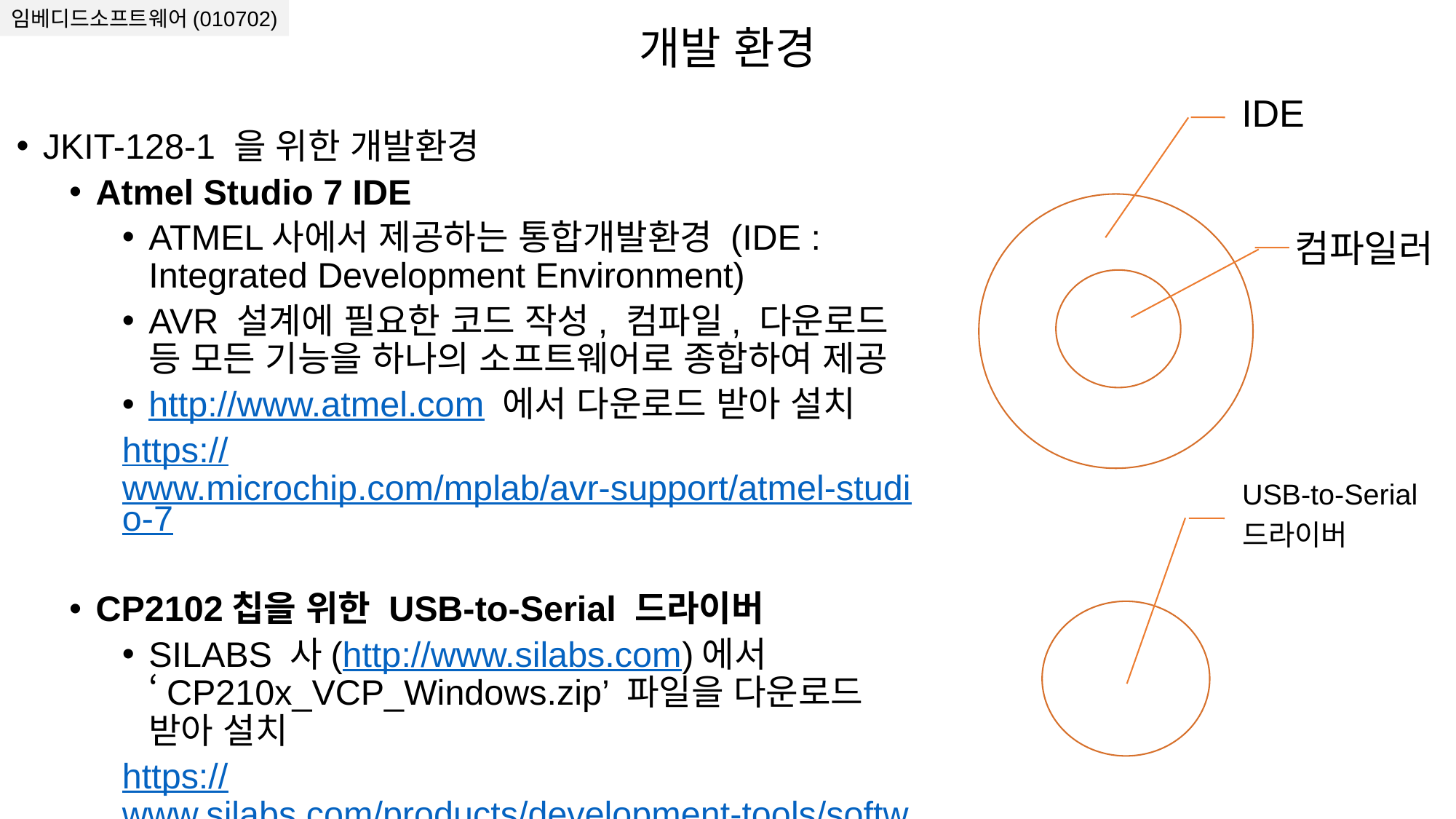

컴파일러
IDE
# 개발 환경
JKIT-128-1 을 위한 개발환경
Atmel Studio 7 IDE
ATMEL사에서 제공하는 통합개발환경 (IDE : Integrated Development Environment)
AVR 설계에 필요한 코드 작성, 컴파일, 다운로드 등 모든 기능을 하나의 소프트웨어로 종합하여 제공
http://www.atmel.com 에서 다운로드 받아 설치
https://www.microchip.com/mplab/avr-support/atmel-studio-7

CP2102칩을 위한 USB-to-Serial 드라이버
SILABS 사(http://www.silabs.com)에서 ‘CP210x_VCP_Windows.zip’ 파일을 다운로드 받아 설치
https://www.silabs.com/products/development-tools/software/usb-to-uart-bridge-vcp-drivers

USB-to-Serial
드라이버